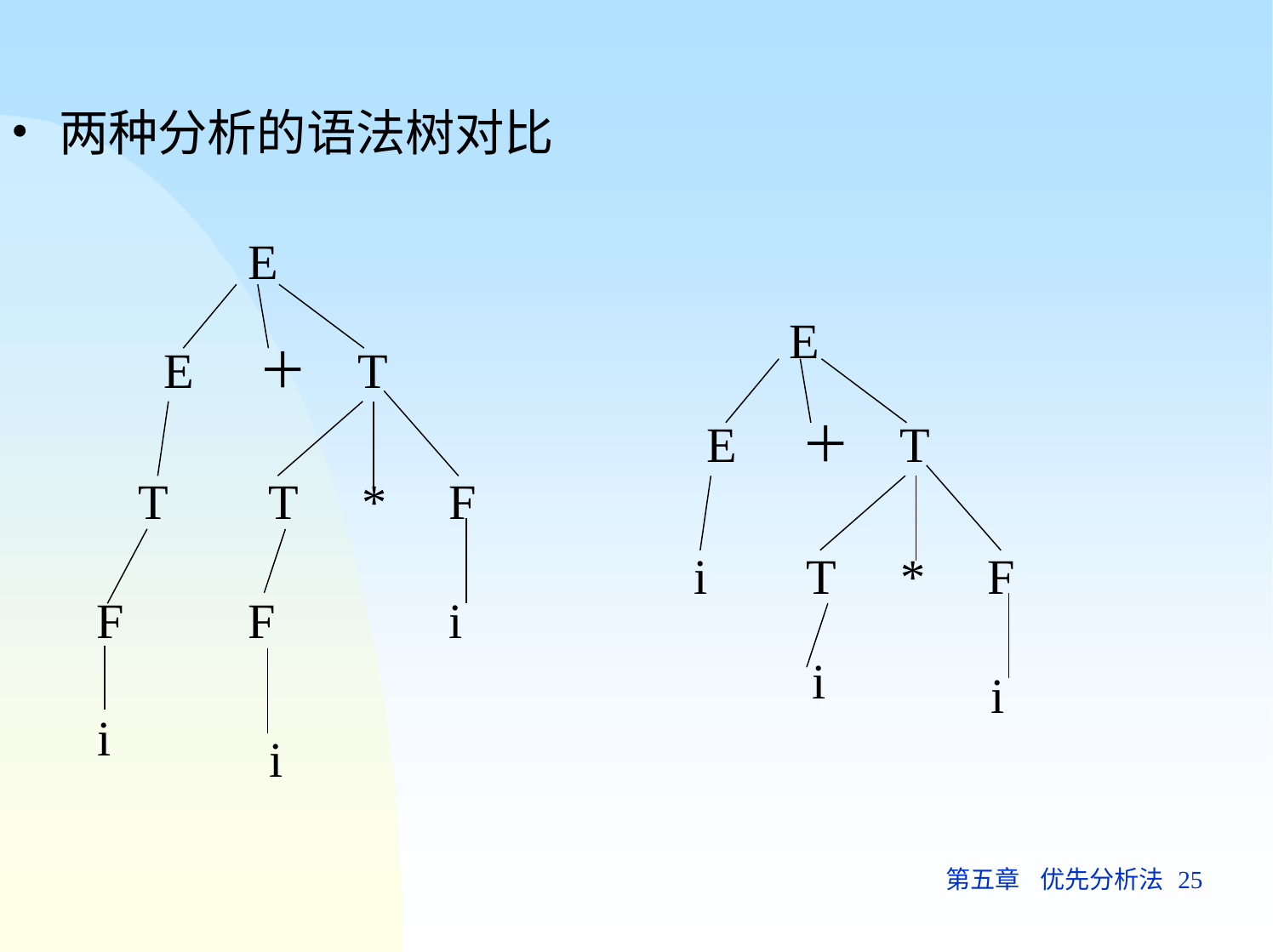

两种分析的语法树对比

E

E
E	＋	T

E	＋	T

T
T	*	F

i
T	*	F
F
F
i

i

i
i
i
第五章	优先分析法 25